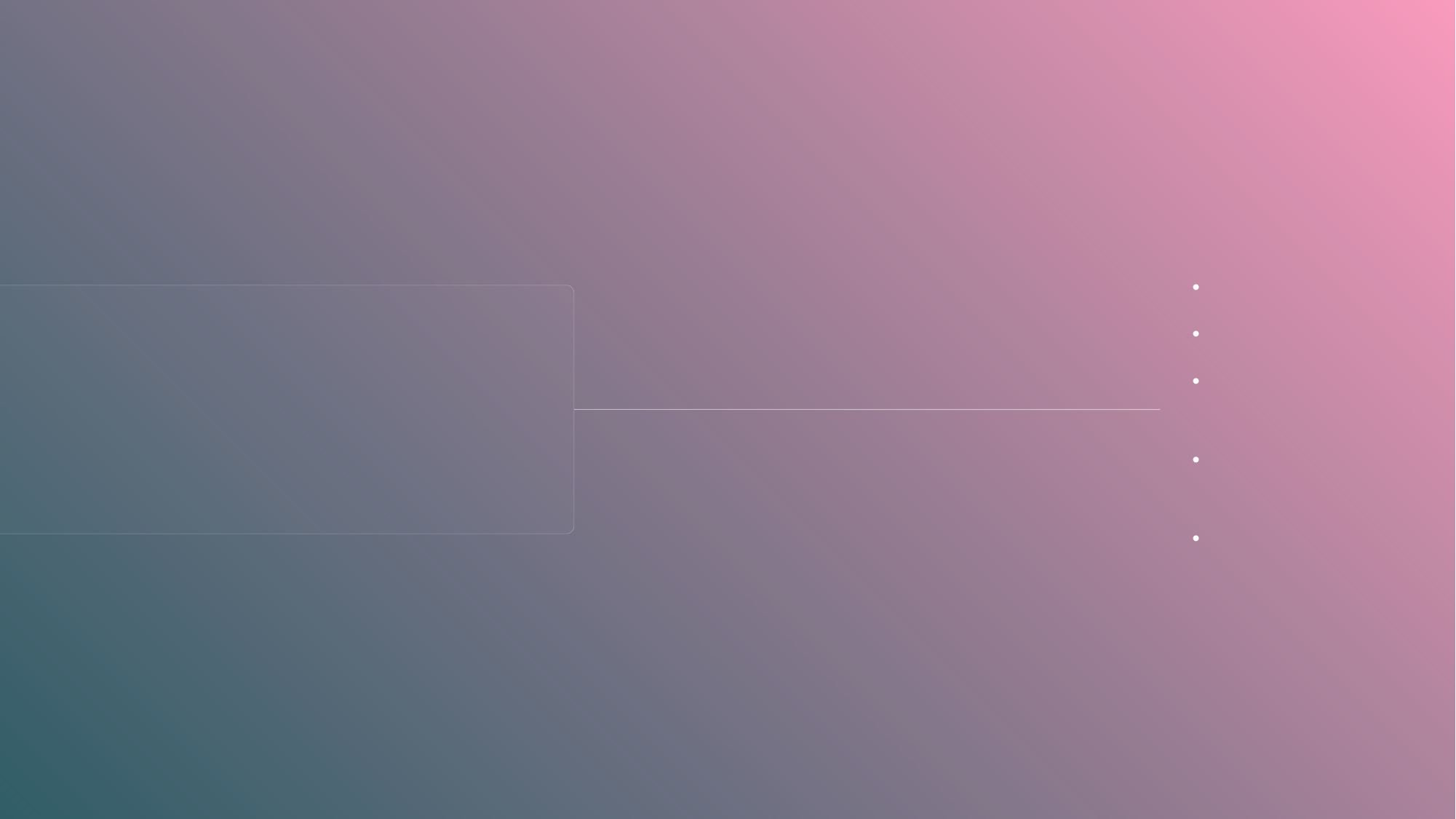

재고 관리 시스템
창고 정리 로봇
얼굴 인식을 통한 고객 맞춤 서비스
얼굴 표정을 통한 심리 상태 확인
온도 조절 신발
# 기타 아이디어